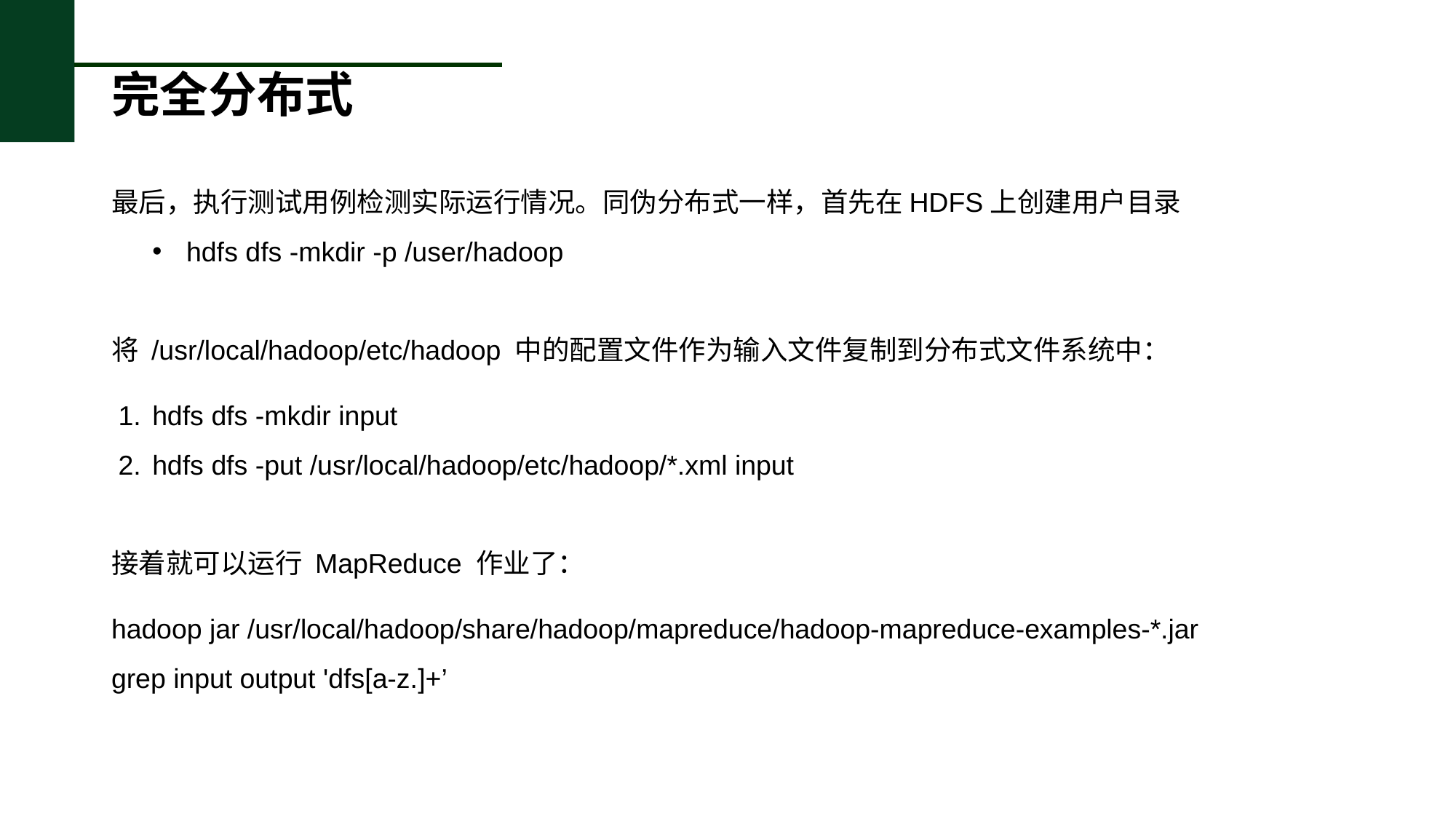

# 完全分布式
最后，执行测试用例检测实际运行情况。同伪分布式一样，首先在HDFS上创建用户目录
hdfs dfs -mkdir -p /user/hadoop

将 /usr/local/hadoop/etc/hadoop 中的配置文件作为输入文件复制到分布式文件系统中：
hdfs dfs -mkdir input
hdfs dfs -put /usr/local/hadoop/etc/hadoop/*.xml input
接着就可以运行 MapReduce 作业了：
hadoop jar /usr/local/hadoop/share/hadoop/mapreduce/hadoop-mapreduce-examples-*.jar grep input output 'dfs[a-z.]+’